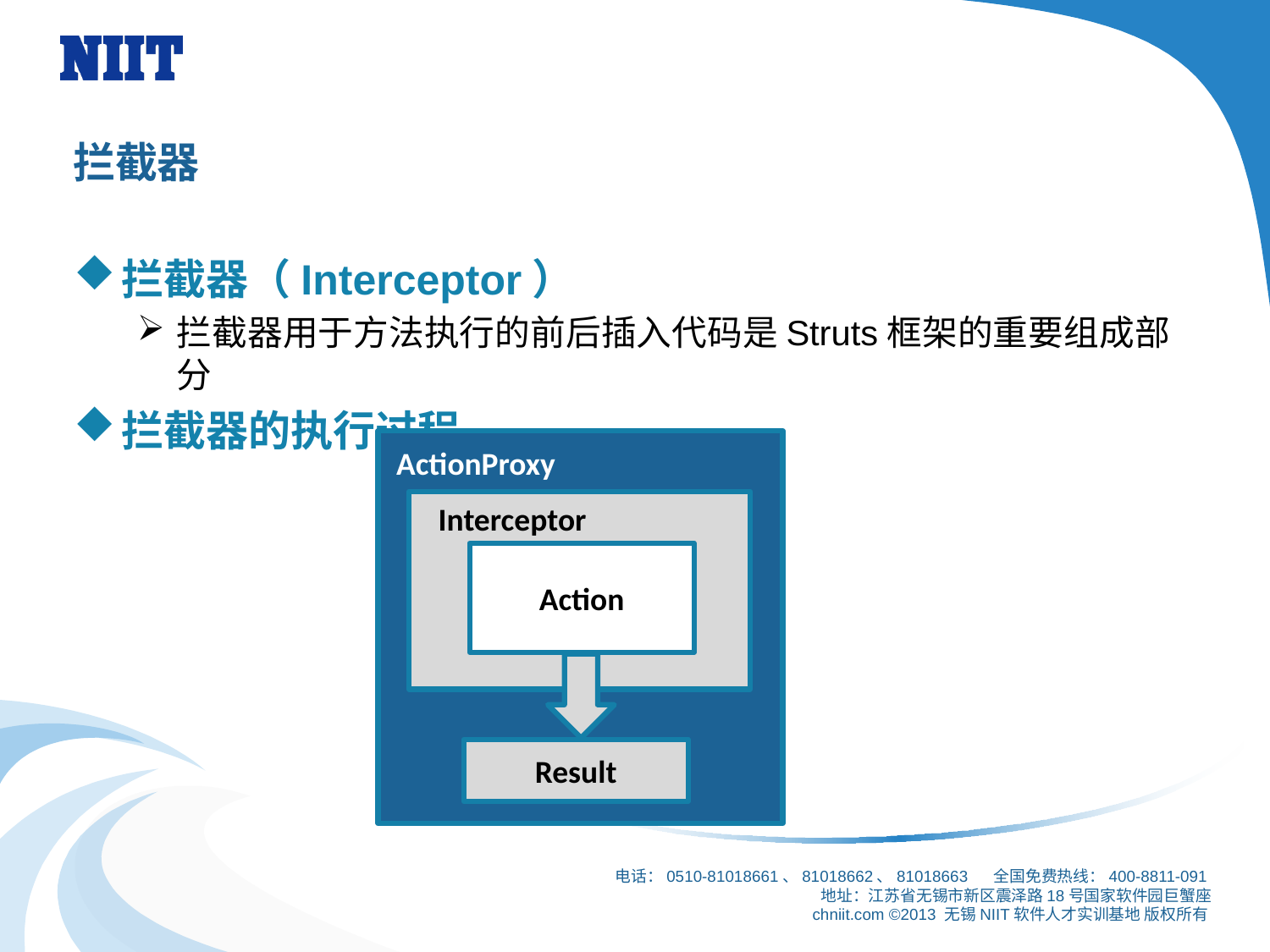

# 拦截器
拦截器（Interceptor）
拦截器用于方法执行的前后插入代码是Struts框架的重要组成部分
拦截器的执行过程

ActionProxy

Interceptor
Action

Result